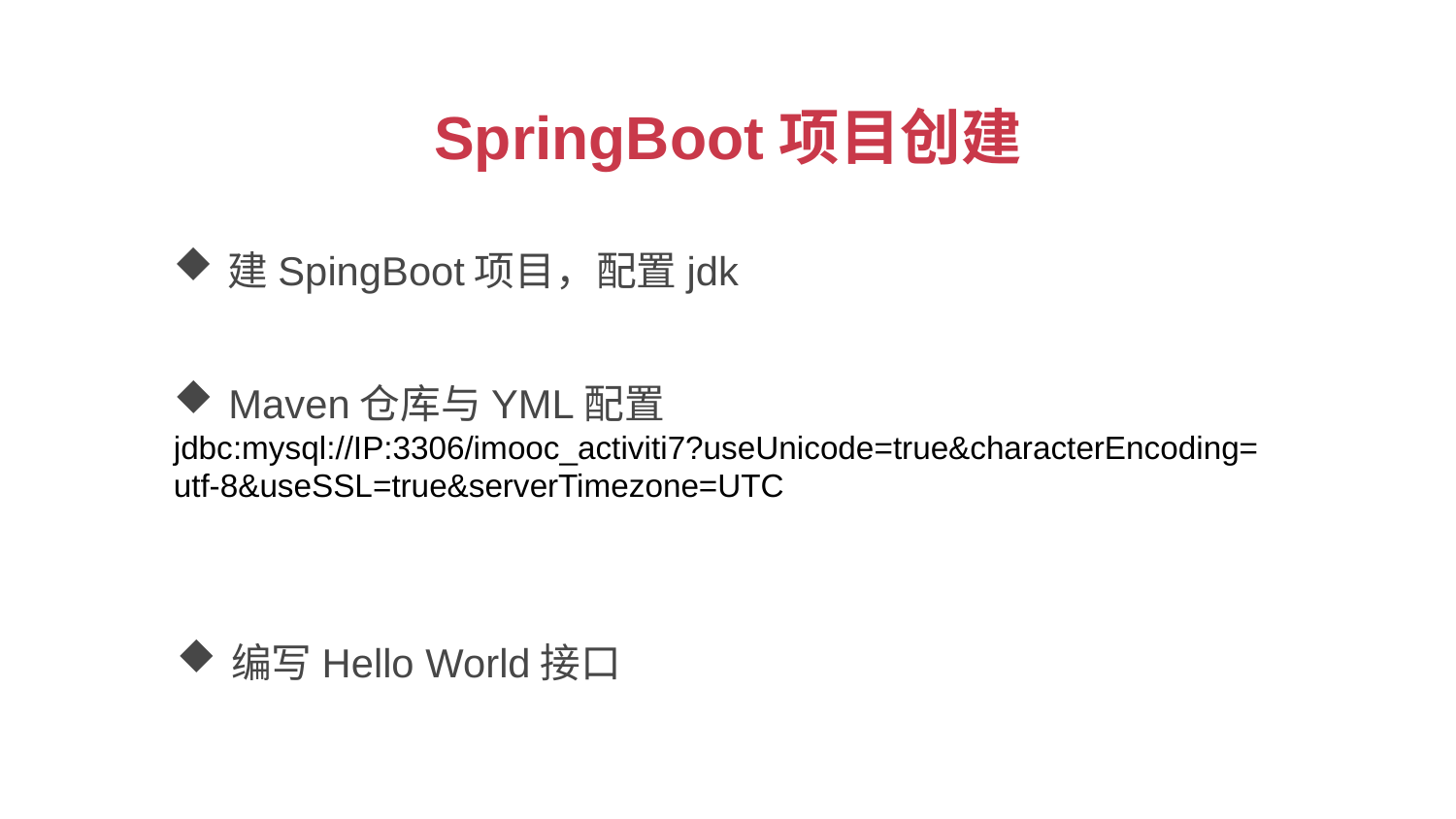

SpringBoot项目创建
建SpingBoot项目，配置jdk
Maven仓库与YML配置
jdbc:mysql://IP:3306/imooc_activiti7?useUnicode=true&characterEncoding=
utf-8&useSSL=true&serverTimezone=UTC

编写Hello World接口